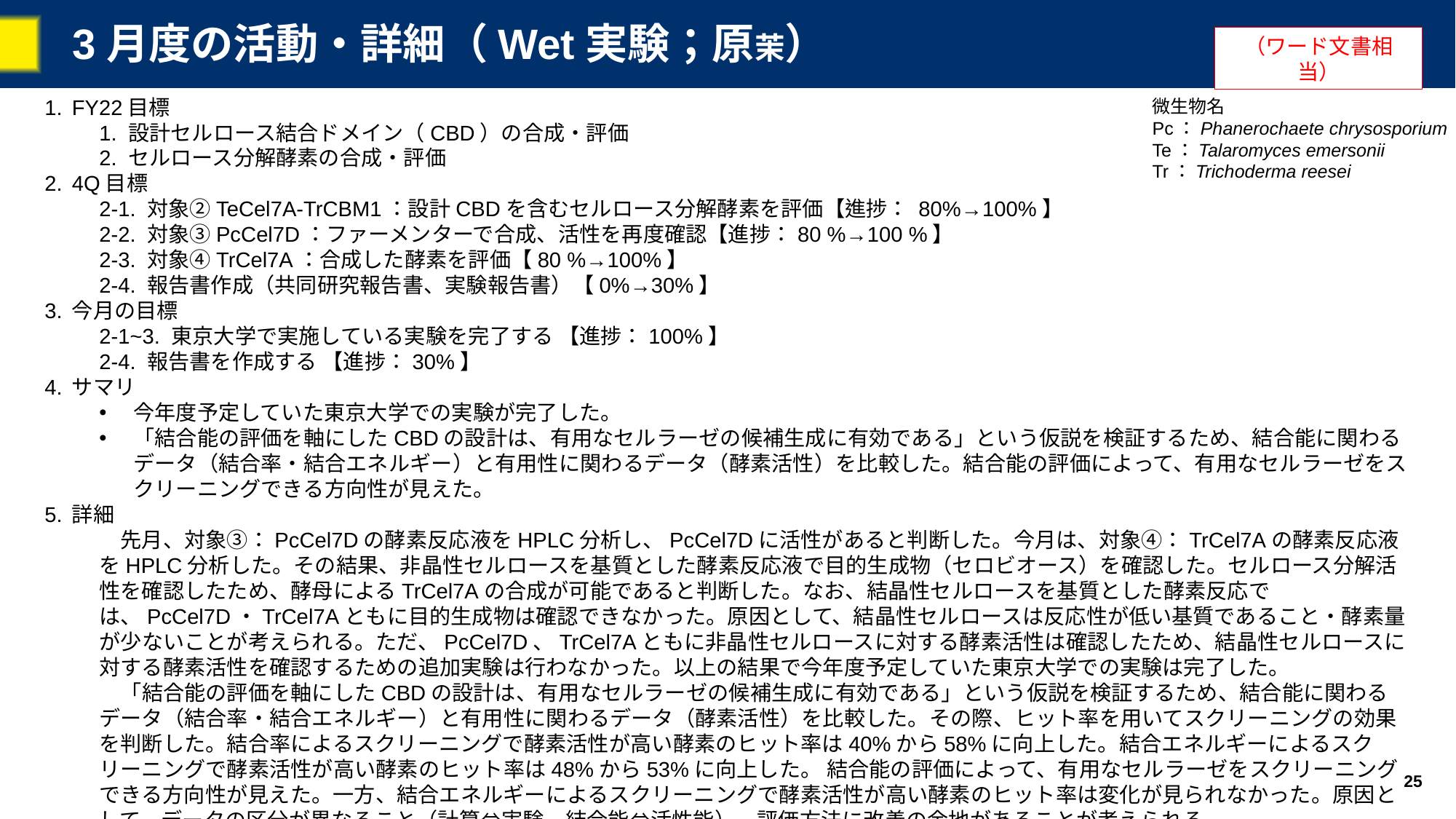

# 3月度の活動・詳細（Wet実験；原茉）
（ワード文書相当）
FY22目標
1. 設計セルロース結合ドメイン（CBD）の合成・評価
2. セルロース分解酵素の合成・評価
4Q目標
2-1. 対象②TeCel7A-TrCBM1：設計CBDを含むセルロース分解酵素を評価【進捗： 80%→100%】
2-2. 対象③PcCel7D：ファーメンターで合成、活性を再度確認【進捗：80 %→100 %】
2-3. 対象④TrCel7A：合成した酵素を評価【80 %→100%】
2-4. 報告書作成（共同研究報告書、実験報告書）【0%→30%】
今月の目標
2-1~3. 東京大学で実施している実験を完了する 【進捗：100%】
2-4. 報告書を作成する 【進捗：30%】
サマリ
今年度予定していた東京大学での実験が完了した。
「結合能の評価を軸にしたCBDの設計は、有用なセルラーゼの候補生成に有効である」という仮説を検証するため、結合能に関わるデータ（結合率・結合エネルギー）と有用性に関わるデータ（酵素活性）を比較した。結合能の評価によって、有用なセルラーゼをスクリーニングできる方向性が見えた。
詳細
　先月、対象③：PcCel7Dの酵素反応液をHPLC分析し、PcCel7Dに活性があると判断した。今月は、対象④：TrCel7Aの酵素反応液をHPLC分析した。その結果、非晶性セルロースを基質とした酵素反応液で目的生成物（セロビオース）を確認した。セルロース分解活性を確認したため、酵母によるTrCel7Aの合成が可能であると判断した。なお、結晶性セルロースを基質とした酵素反応では、PcCel7D・TrCel7Aともに目的生成物は確認できなかった。原因として、結晶性セルロースは反応性が低い基質であること・酵素量が少ないことが考えられる。ただ、PcCel7D、TrCel7Aともに非晶性セルロースに対する酵素活性は確認したため、結晶性セルロースに対する酵素活性を確認するための追加実験は行わなかった。以上の結果で今年度予定していた東京大学での実験は完了した。
　「結合能の評価を軸にしたCBDの設計は、有用なセルラーゼの候補生成に有効である」という仮説を検証するため、結合能に関わるデータ（結合率・結合エネルギー）と有用性に関わるデータ（酵素活性）を比較した。その際、ヒット率を用いてスクリーニングの効果を判断した。結合率によるスクリーニングで酵素活性が高い酵素のヒット率は40%から58%に向上した。結合エネルギーによるスクリーニングで酵素活性が高い酵素のヒット率は48%から53%に向上した。 結合能の評価によって、有用なセルラーゼをスクリーニングできる方向性が見えた。一方、結合エネルギーによるスクリーニングで酵素活性が高い酵素のヒット率は変化が見られなかった。原因として、データの区分が異なること（計算⇔実験、結合能⇔活性能）、評価方法に改善の余地があることが考えられる。
次月の予定
報告書作成（共同研究報告書は3月末、実験報告書は4月上旬に完成予定）
微生物名
Pc：Phanerochaete chrysosporium
Te：Talaromyces emersonii
Tr：Trichoderma reesei

25